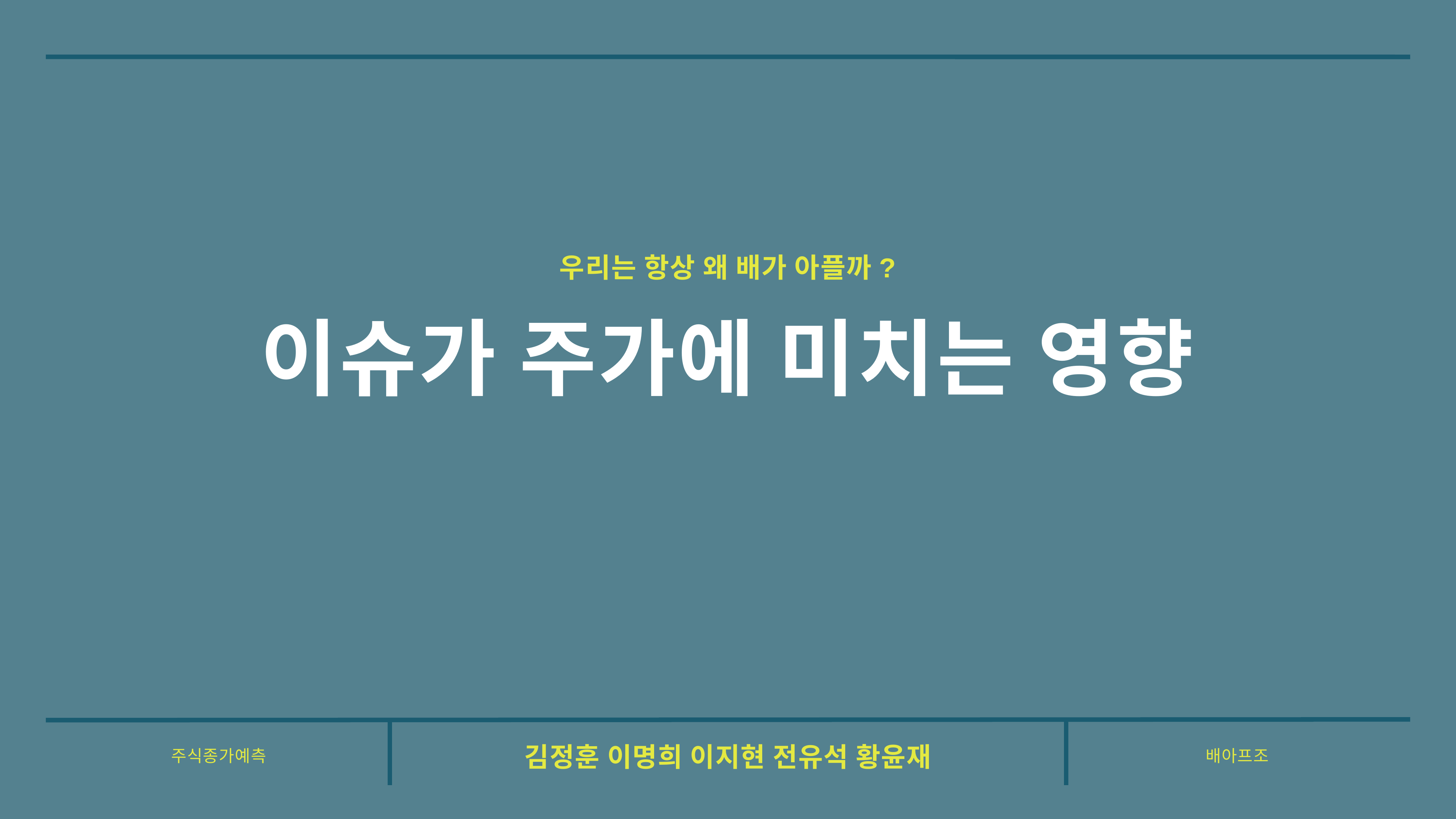

우리는 항상 왜 배가 아플까?
# 이슈가 주가에 미치는 영향
김정훈 이명희 이지현 전유석 황윤재
주식종가예측
배아프조